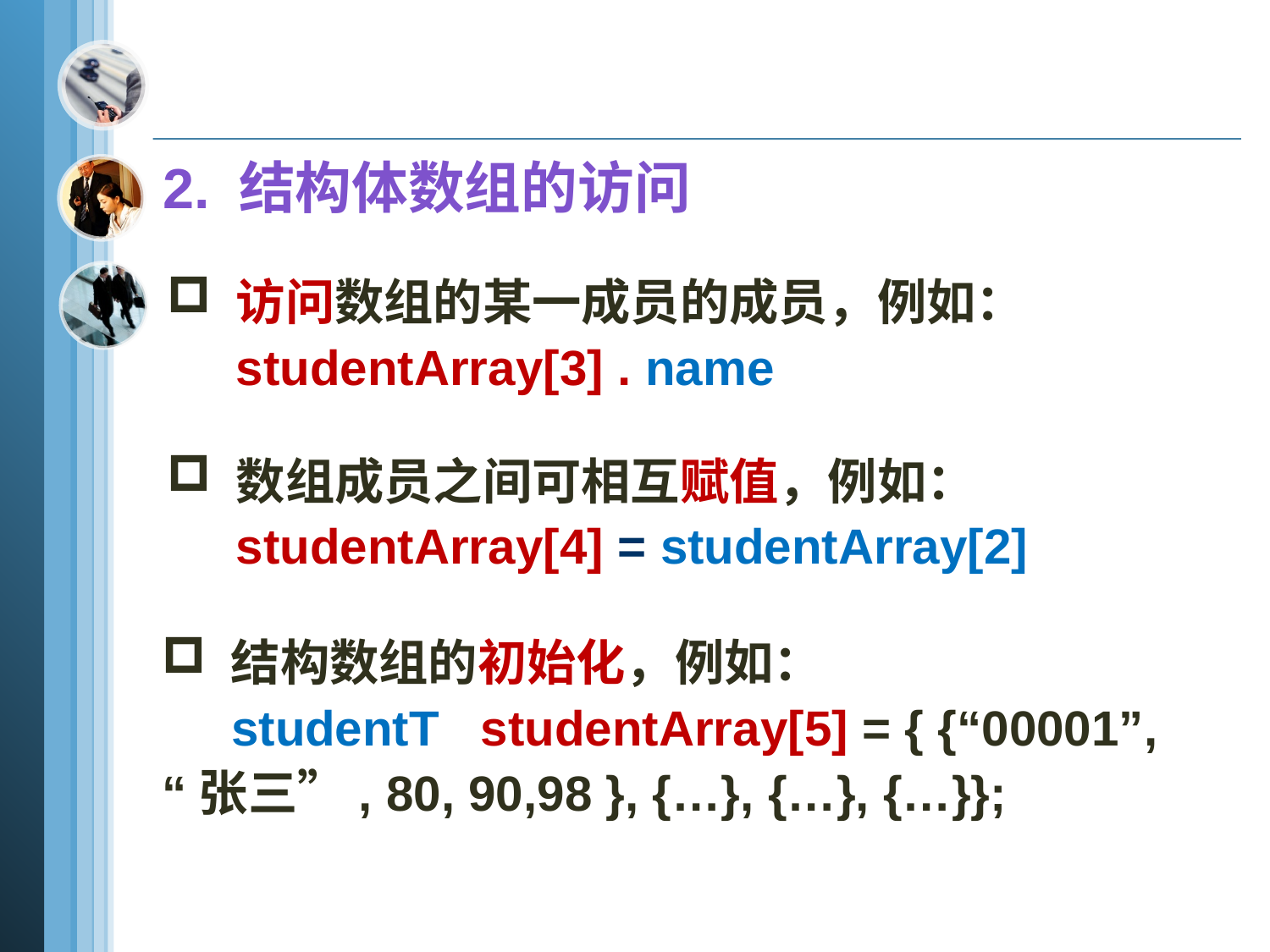

2. 结构体数组的访问

 访问数组的某一成员的成员，例如：
     studentArray[3] . name
 数组成员之间可相互赋值，例如：
     studentArray[4] = studentArray[2]
 结构数组的初始化，例如：
     studentT   studentArray[5] = { {“00001”, “张三”, 80, 90,98 }, {…}, {…}, {…}};